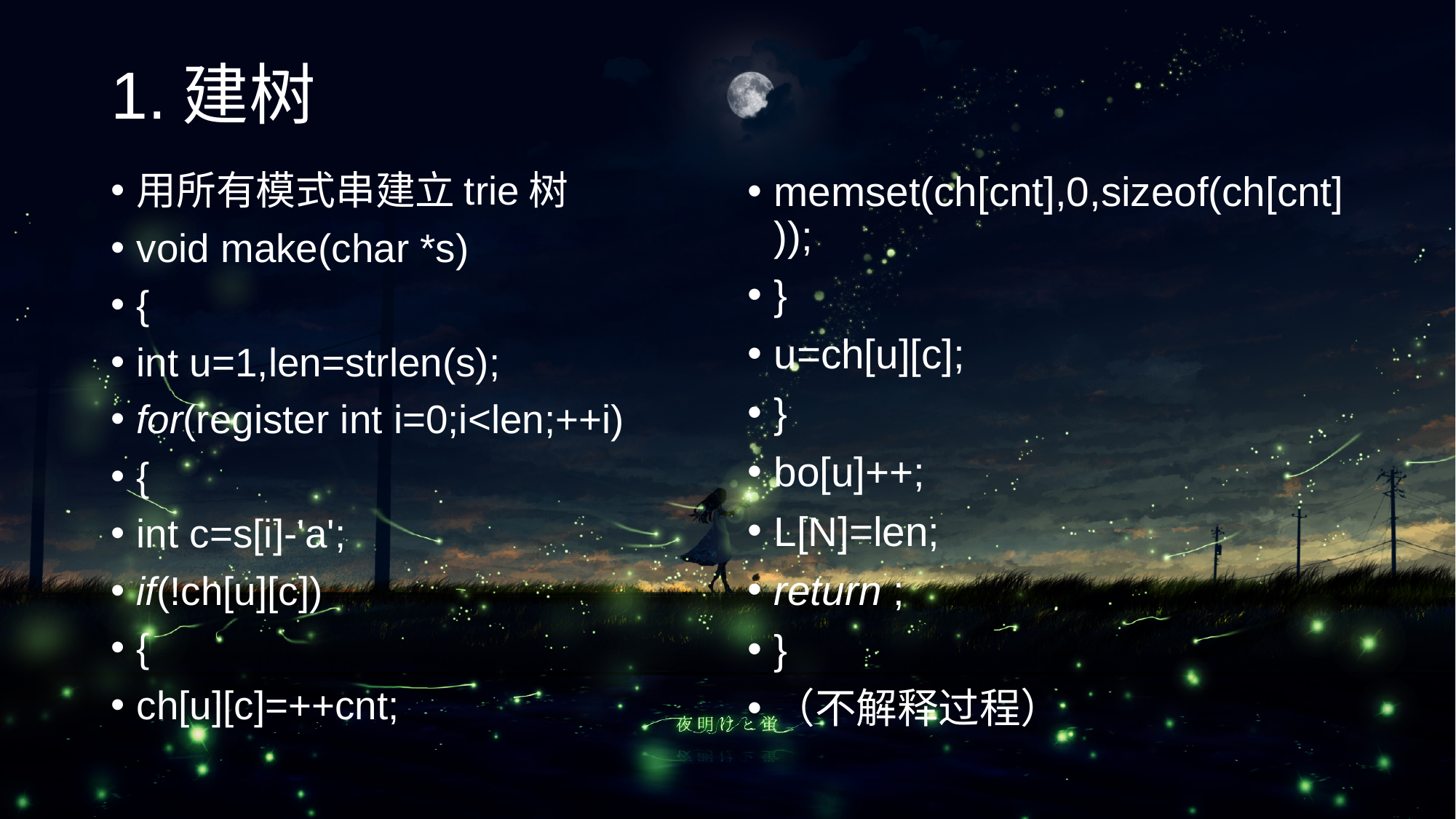

# 1.建树
用所有模式串建立trie树
void make(char *s)
{
int u=1,len=strlen(s);
for(register int i=0;i<len;++i)
{
int c=s[i]-'a';
if(!ch[u][c])
{
ch[u][c]=++cnt;

memset(ch[cnt],0,sizeof(ch[cnt]));
}
u=ch[u][c];
}
bo[u]++;
L[N]=len;
return ;
}
（不解释过程）